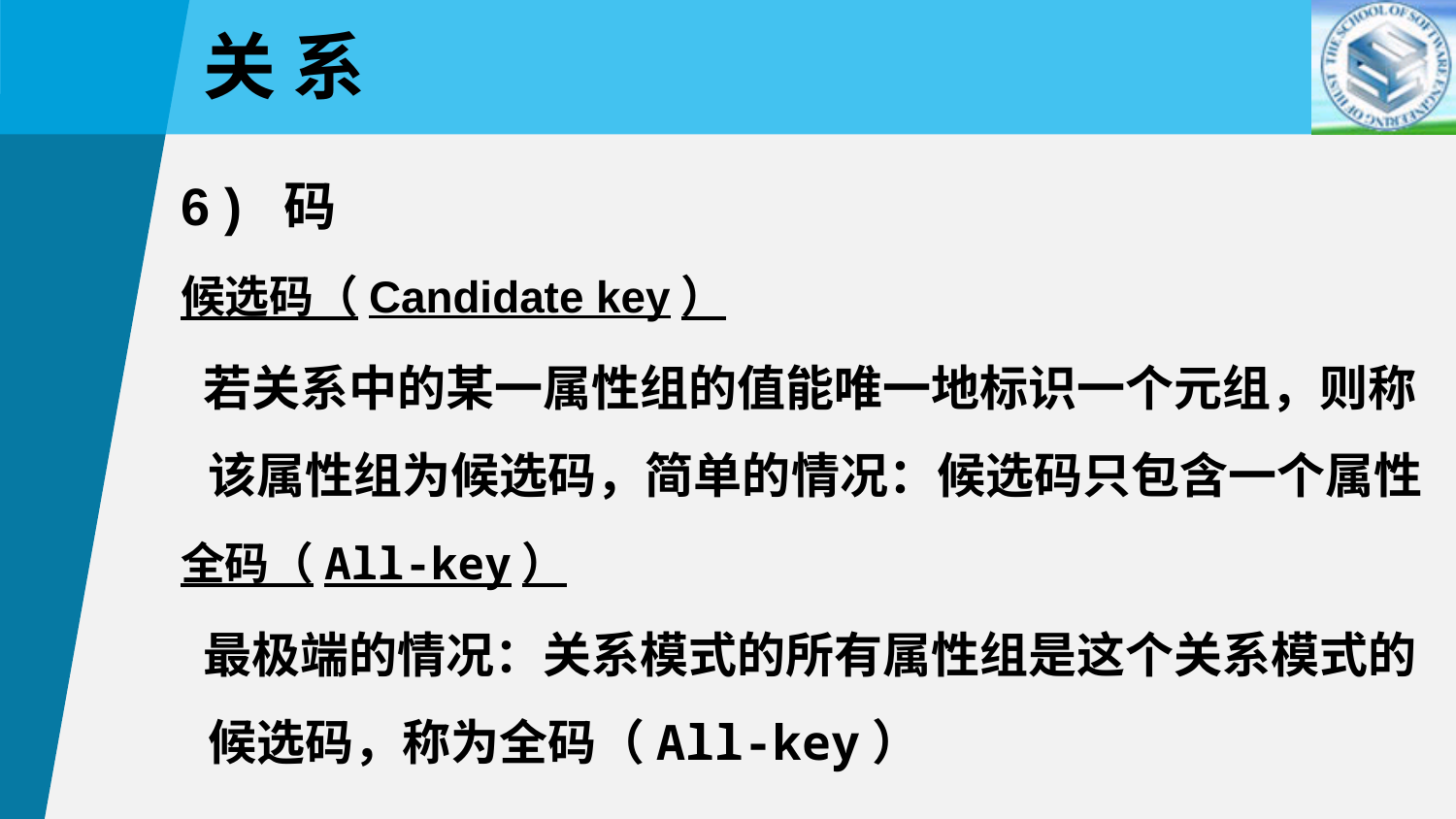

关 系
6 )  码
候选码（Candidate key）
 若关系中的某一属性组的值能唯一地标识一个元组，则称该属性组为候选码，简单的情况：候选码只包含一个属性
全码（All-key）
 最极端的情况：关系模式的所有属性组是这个关系模式的候选码，称为全码（All-key）